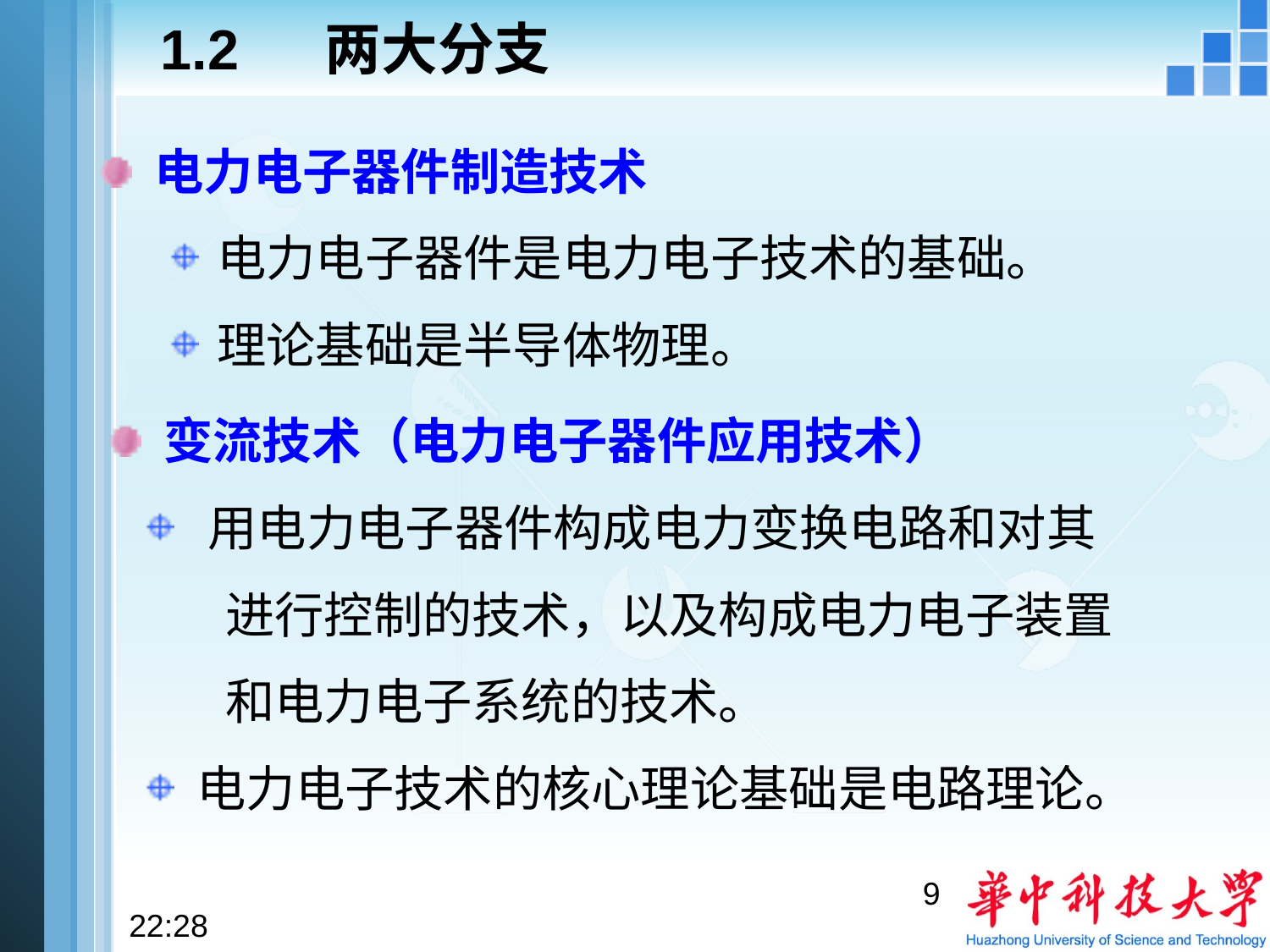

# 1.2 　两大分支
 电力电子器件制造技术
电力电子器件是电力电子技术的基础。
理论基础是半导体物理。
 变流技术（电力电子器件应用技术）
  用电力电子器件构成电力变换电路和对其
    进行控制的技术，以及构成电力电子装置
    和电力电子系统的技术。
 电力电子技术的核心理论基础是电路理论。
9
22:28